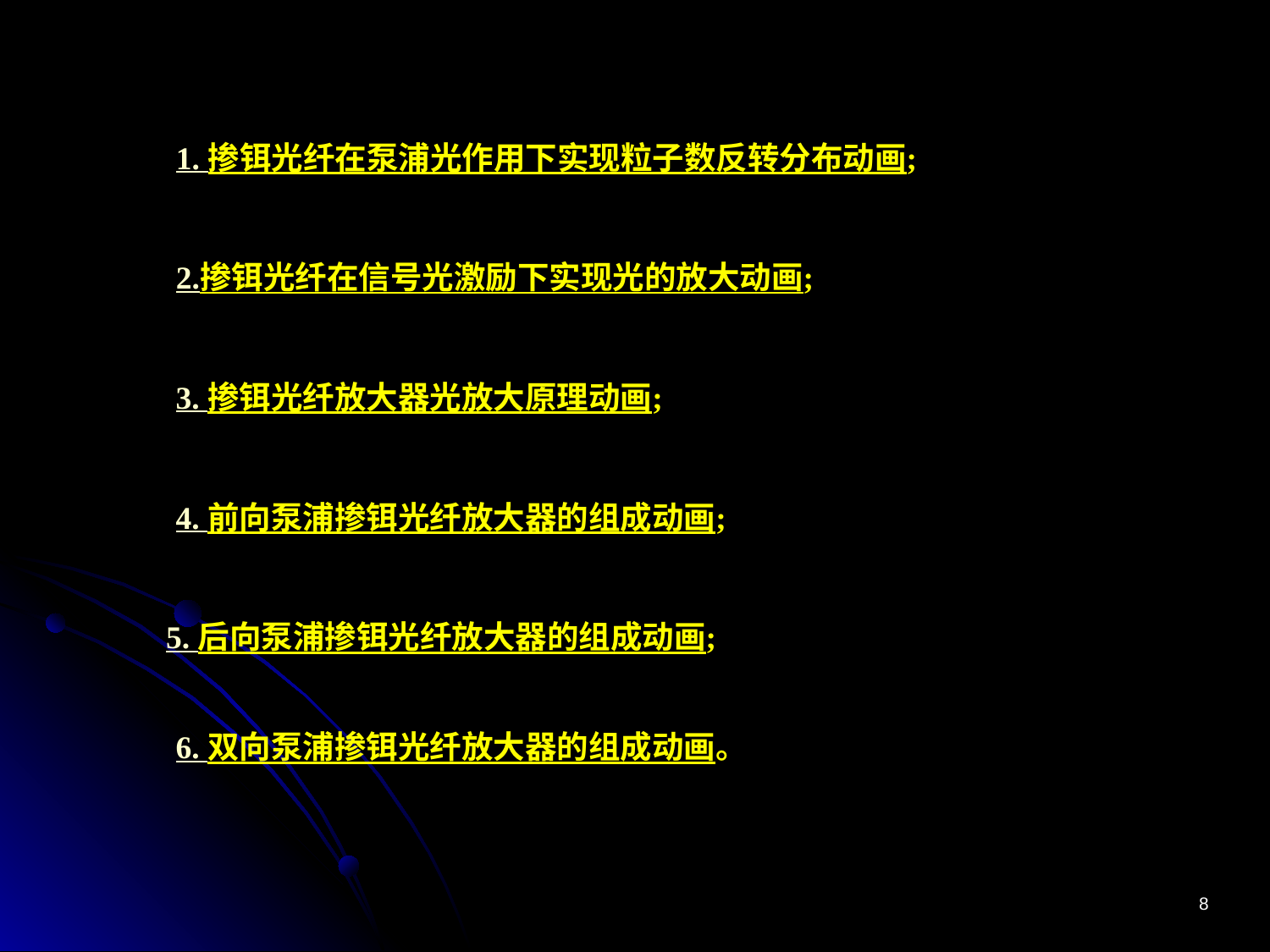

1. 掺铒光纤在泵浦光作用下实现粒子数反转分布动画;
2.掺铒光纤在信号光激励下实现光的放大动画;
3. 掺铒光纤放大器光放大原理动画;
4. 前向泵浦掺铒光纤放大器的组成动画;
5. 后向泵浦掺铒光纤放大器的组成动画;
6. 双向泵浦掺铒光纤放大器的组成动画。
8